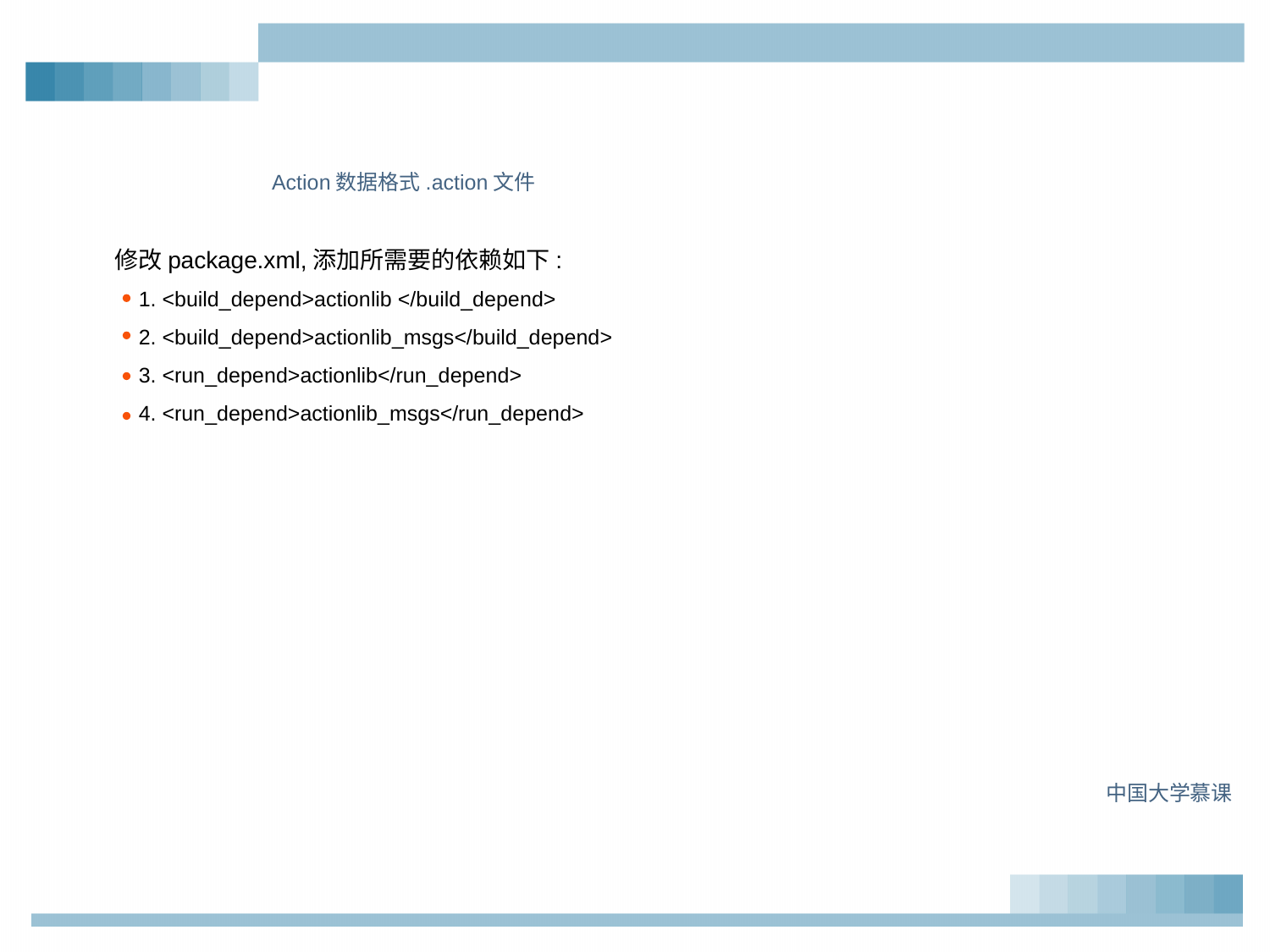

Action数据格式.action文件
修改package.xml,添加所需要的依赖如下:
    1. <build_depend>actionlib </build_depend>
    2. <build_depend>actionlib_msgs</build_depend>
    3. <run_depend>actionlib</run_depend>
    4. <run_depend>actionlib_msgs</run_depend>

中国大学慕课